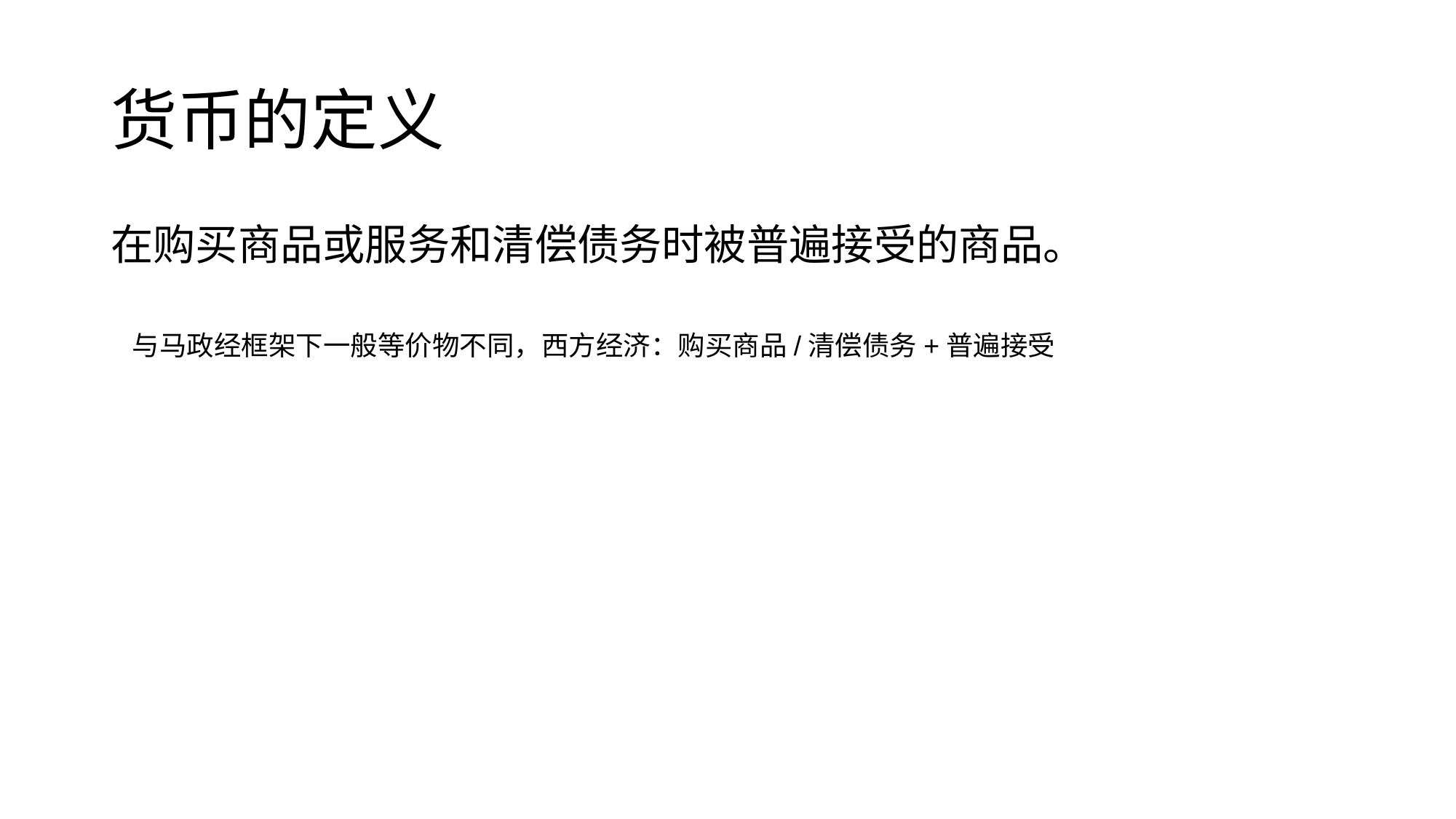

# 货币的定义
在购买商品或服务和清偿债务时被普遍接受的商品。
与马政经框架下一般等价物不同，西方经济：购买商品/清偿债务+普遍接受